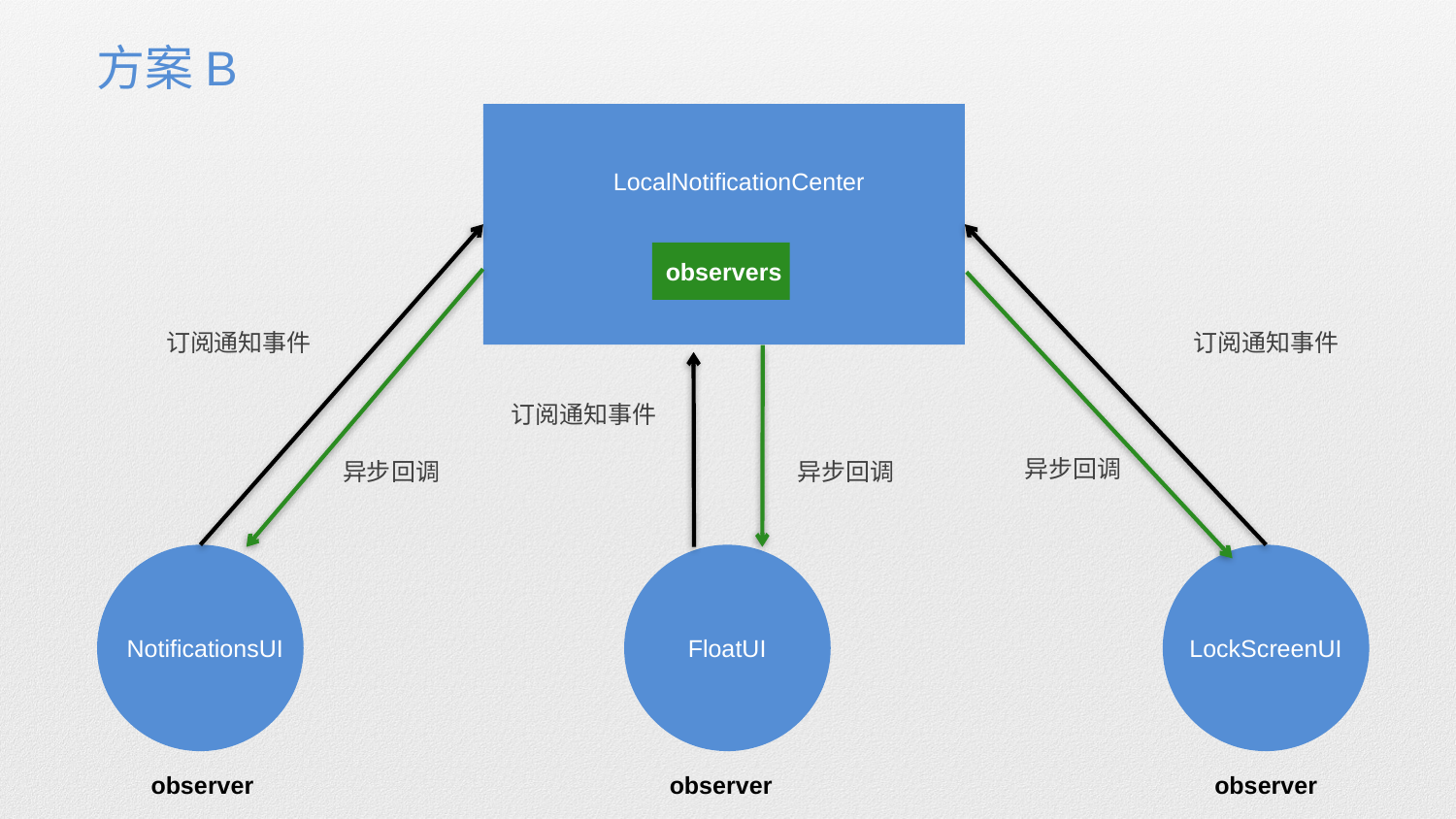

方案B

LocalNotificationCenter

observers
订阅通知事件
订阅通知事件
订阅通知事件
异步回调
异步回调
异步回调

NotificationsUI
FloatUI
LockScreenUI
observer
observer
observer